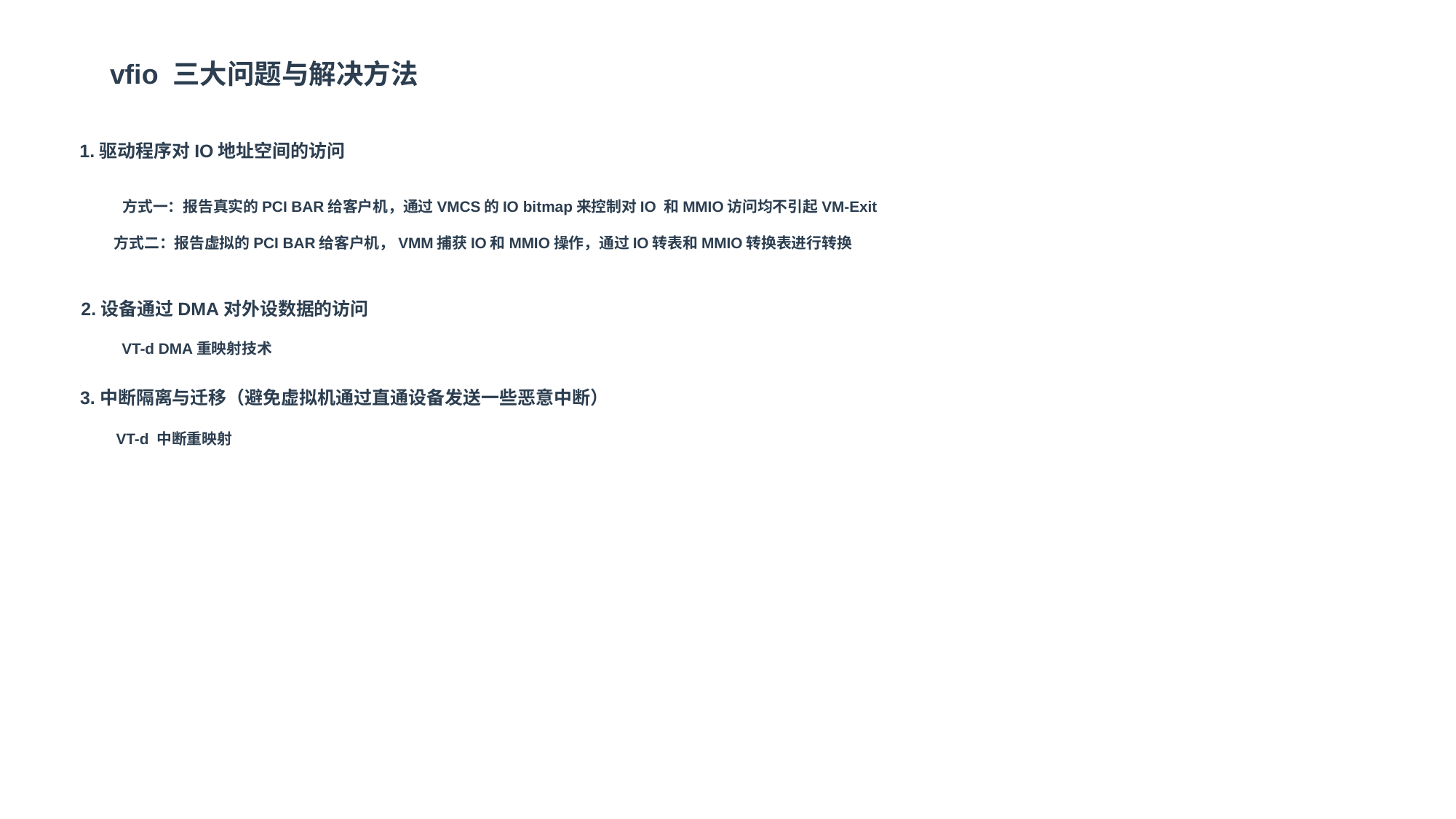

vfio 三大问题与解决方法
1.驱动程序对IO地址空间的访问
方式一：报告真实的PCI BAR给客户机，通过VMCS的IO bitmap来控制对IO 和MMIO访问均不引起VM-Exit
方式二：报告虚拟的PCI BAR给客户机，VMM捕获IO和MMIO操作，通过IO转表和MMIO转换表进行转换
2.设备通过DMA对外设数据的访问
VT-d DMA重映射技术
3.中断隔离与迁移（避免虚拟机通过直通设备发送一些恶意中断）
VT-d 中断重映射